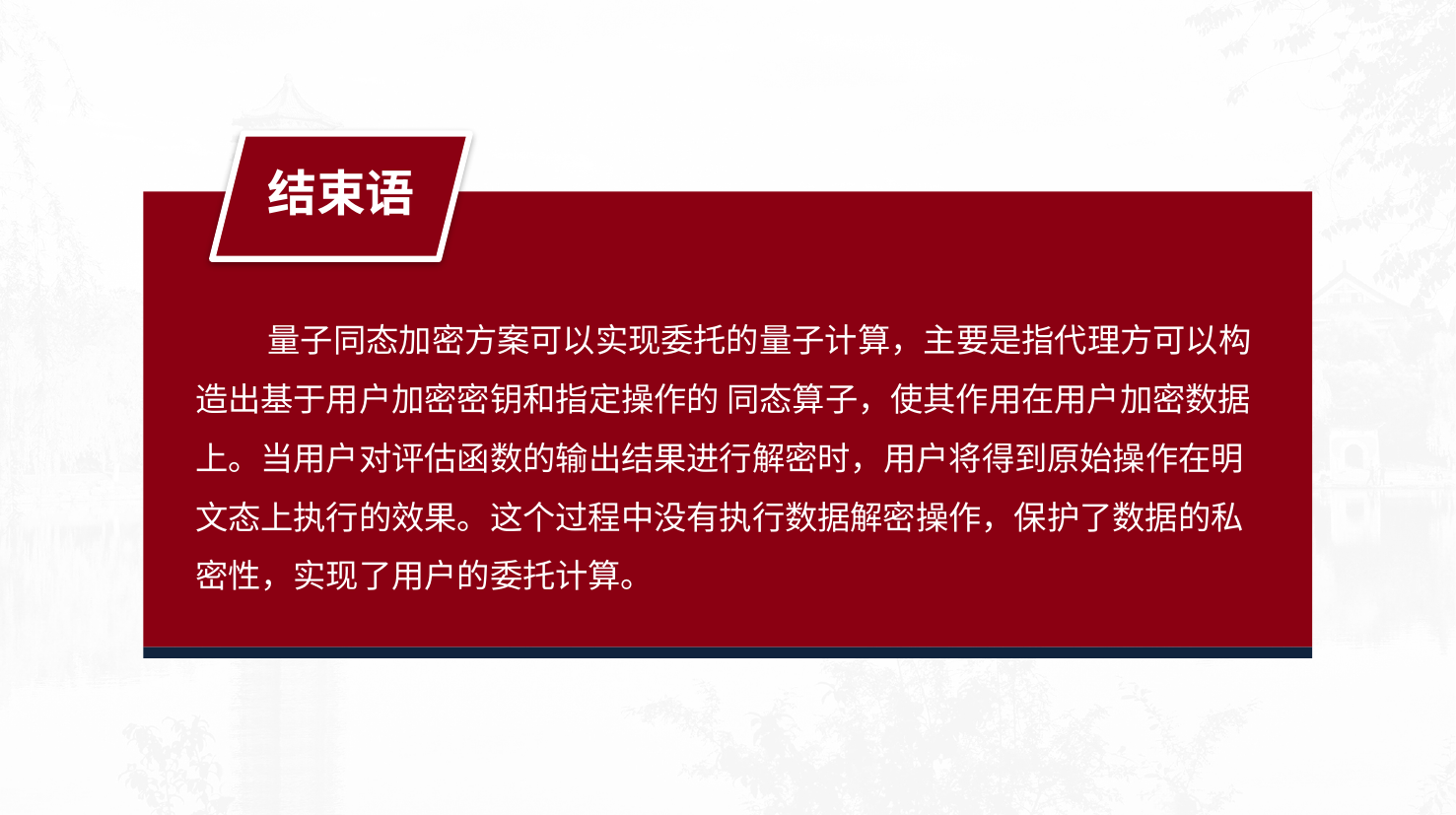

结束语

量子同态加密方案可以实现委托的量子计算，主要是指代理方可以构造出基于用户加密密钥和指定操作的 同态算子，使其作用在用户加密数据上。当用户对评估函数的输出结果进行解密时，用户将得到原始操作在明文态上执行的效果。这个过程中没有执行数据解密操作，保护了数据的私密性，实现了用户的委托计算。